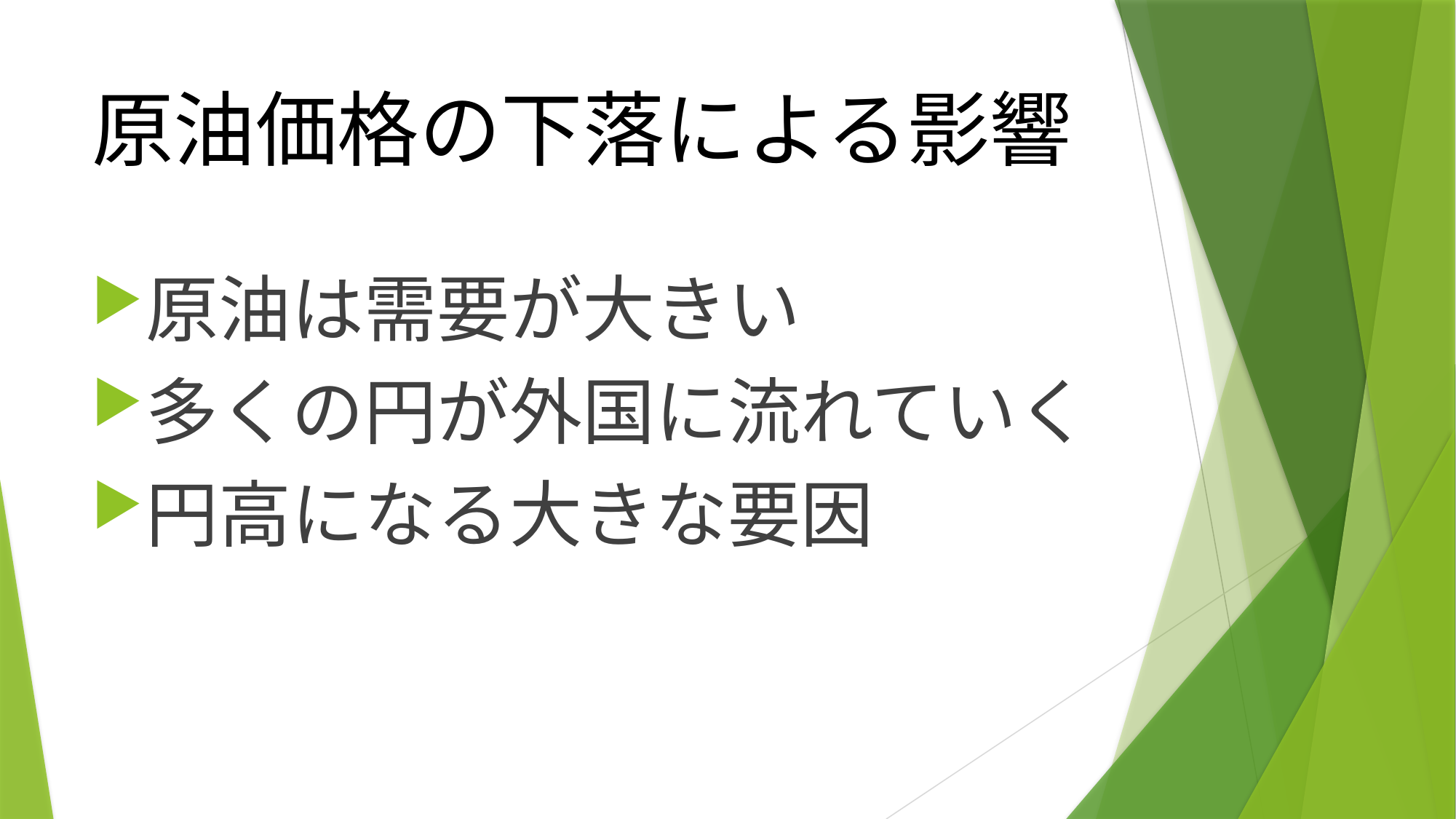

# 原油価格の下落による影響
原油は需要が大きい
多くの円が外国に流れていく
円高になる大きな要因